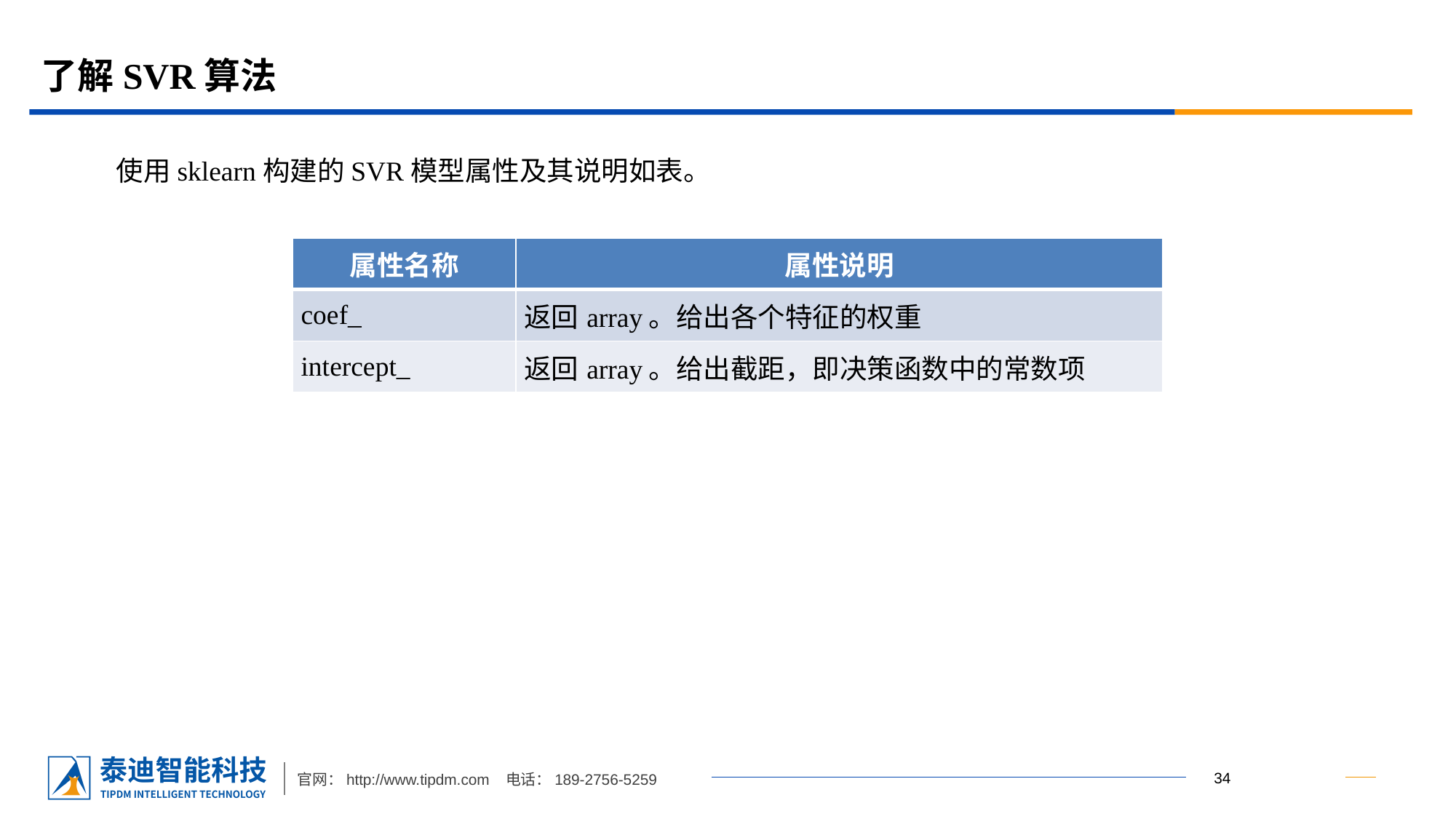

# 了解SVR算法
使用sklearn构建的SVR模型属性及其说明如表。
| 属性名称 | 属性说明 |
| --- | --- |
| coef\_ | 返回array。给出各个特征的权重 |
| intercept\_ | 返回array。给出截距，即决策函数中的常数项 |